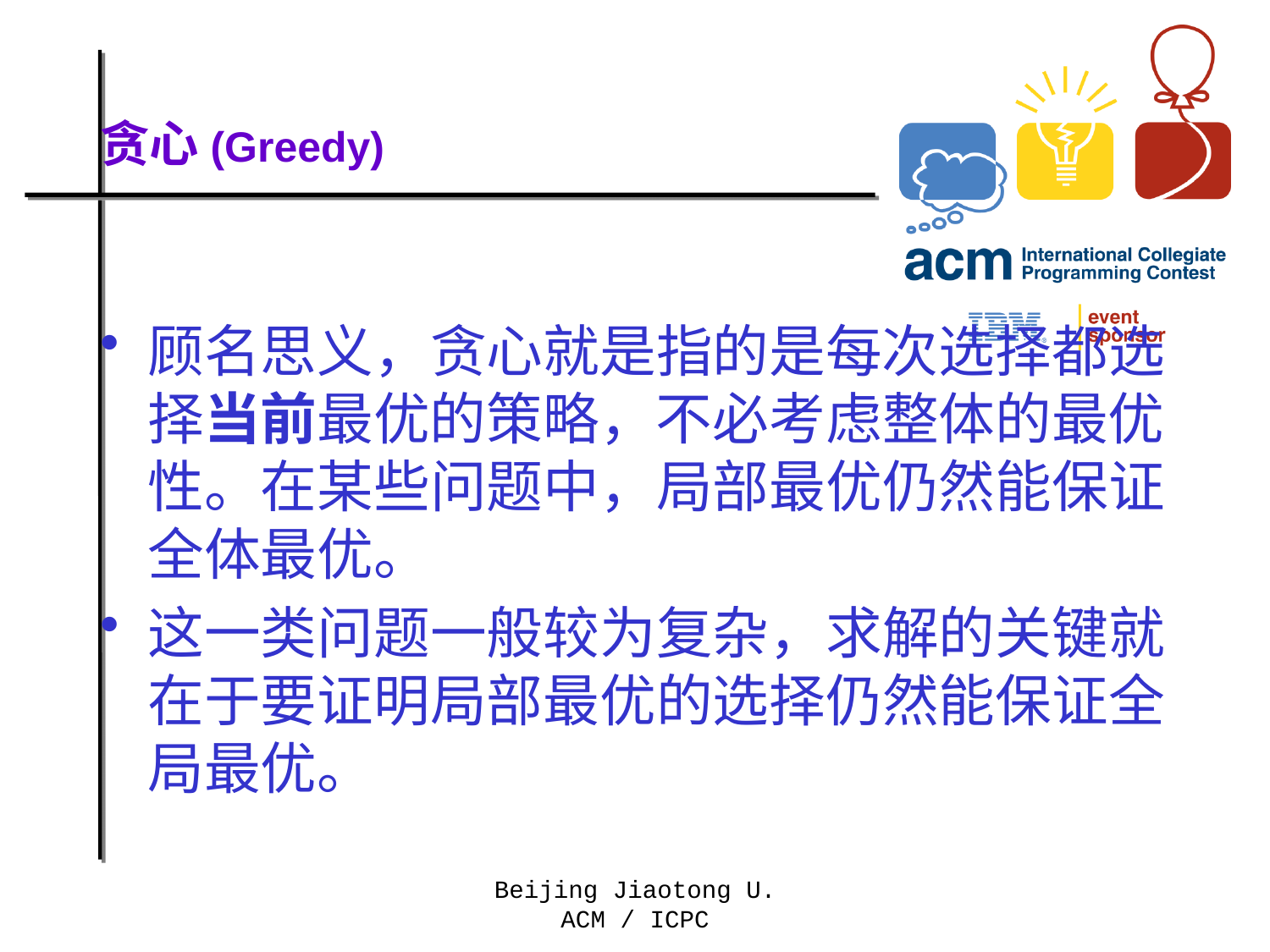

贪心(Greedy)
顾名思义，贪心就是指的是每次选择都选择当前最优的策略，不必考虑整体的最优性。在某些问题中，局部最优仍然能保证全体最优。
这一类问题一般较为复杂，求解的关键就在于要证明局部最优的选择仍然能保证全局最优。